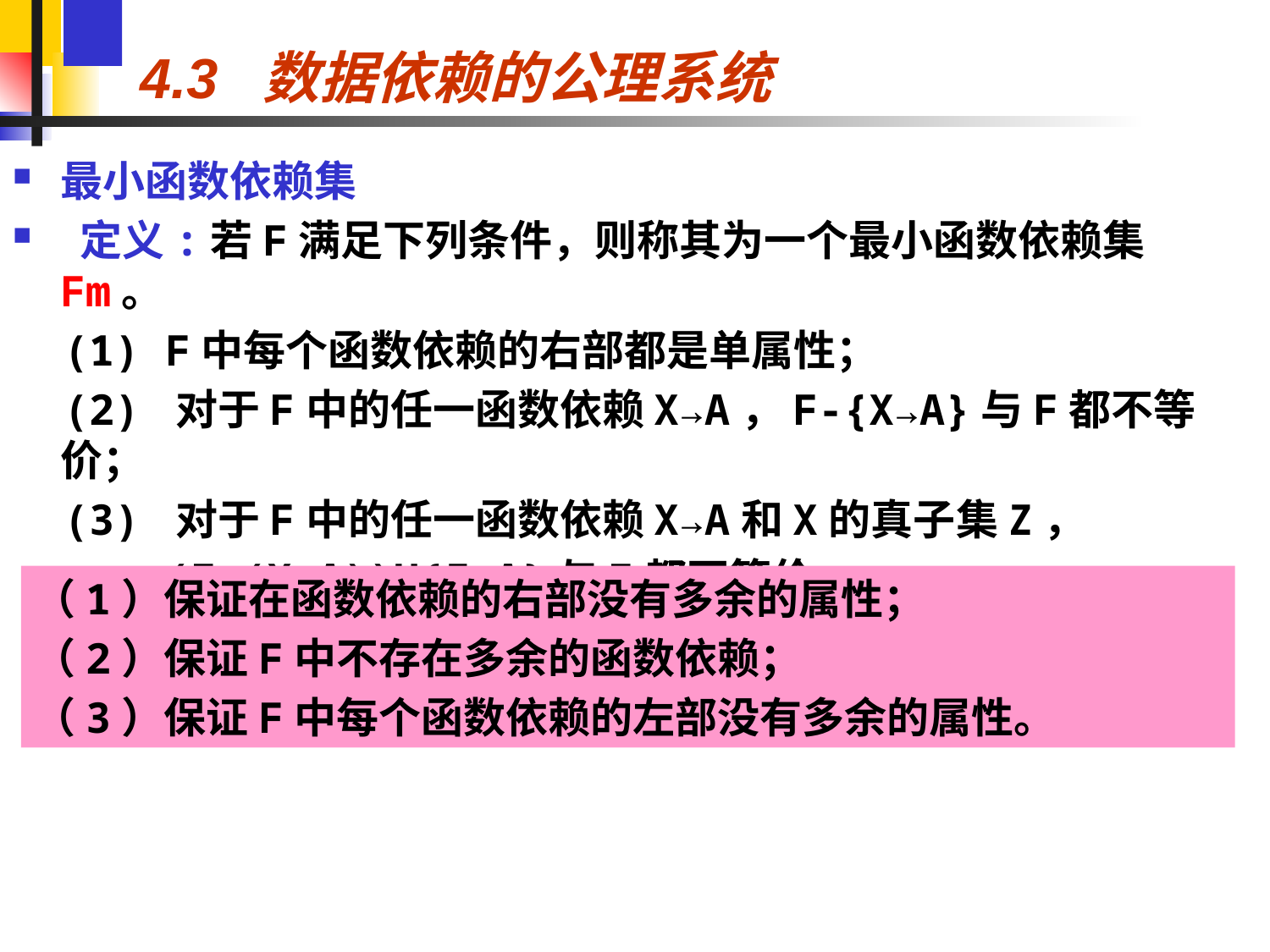

# 4.3  数据依赖的公理系统
最小函数依赖集
 定义:若F满足下列条件，则称其为一个最小函数依赖集Fm。
  (1) F中每个函数依赖的右部都是单属性；
  (2) 对于F中的任一函数依赖X→A，F-{X→A}与F都不等价；
  (3) 对于F中的任一函数依赖X→A和X的真子集Z，
      (F-(X→A))U{Z→A}与F都不等价。

（1）保证在函数依赖的右部没有多余的属性；
（2）保证F中不存在多余的函数依赖；
（3）保证F中每个函数依赖的左部没有多余的属性。